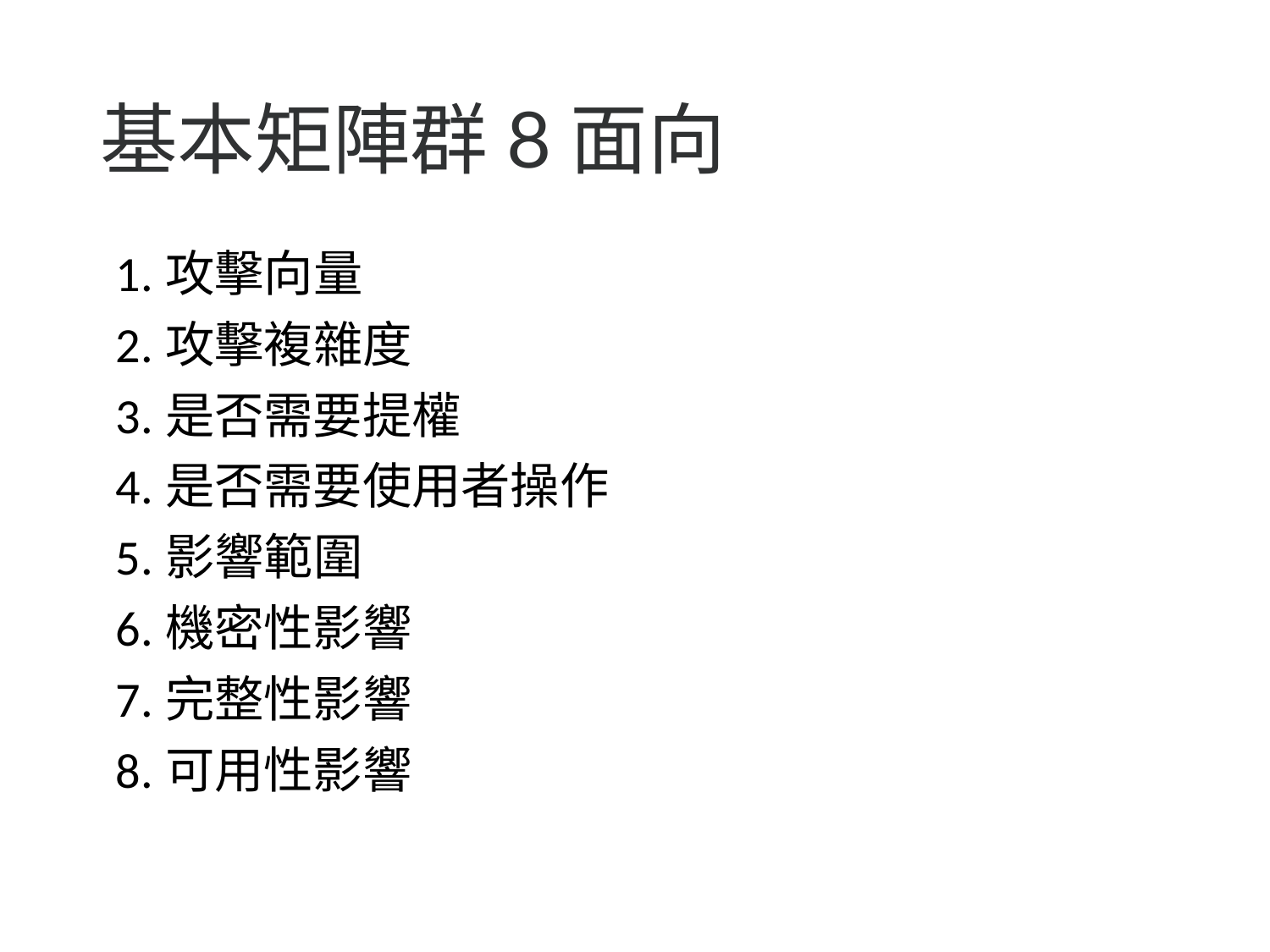

# 基本矩陣群8面向
1.攻擊向量
2.攻擊複雜度
3.是否需要提權
4.是否需要使用者操作
5.影響範圍
6.機密性影響
7.完整性影響
8.可用性影響